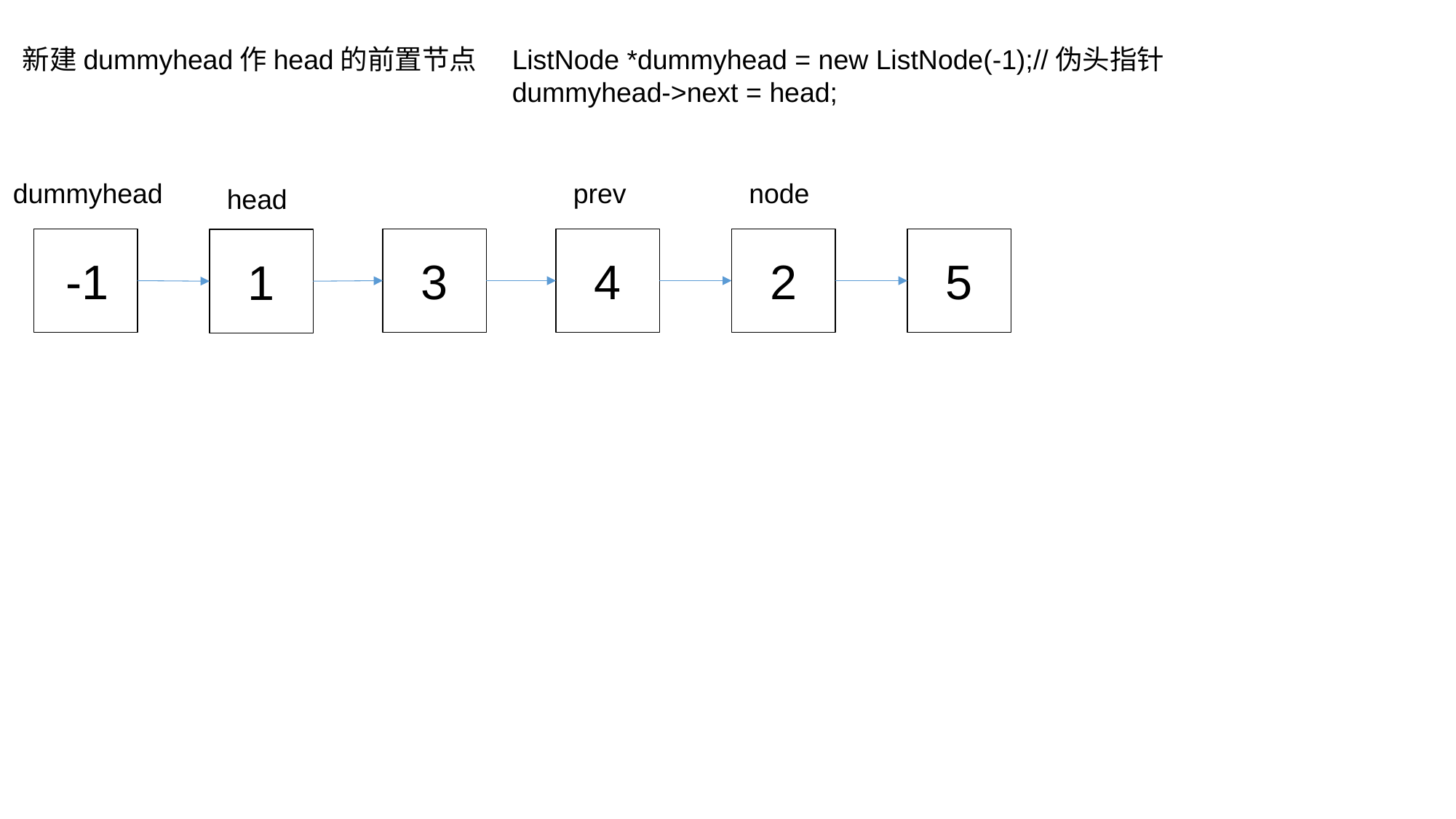

新建dummyhead作head的前置节点
	ListNode *dummyhead = new ListNode(-1);//伪头指针
	dummyhead->next = head;
dummyhead
prev
node
head

-1
3
4
2
5
1